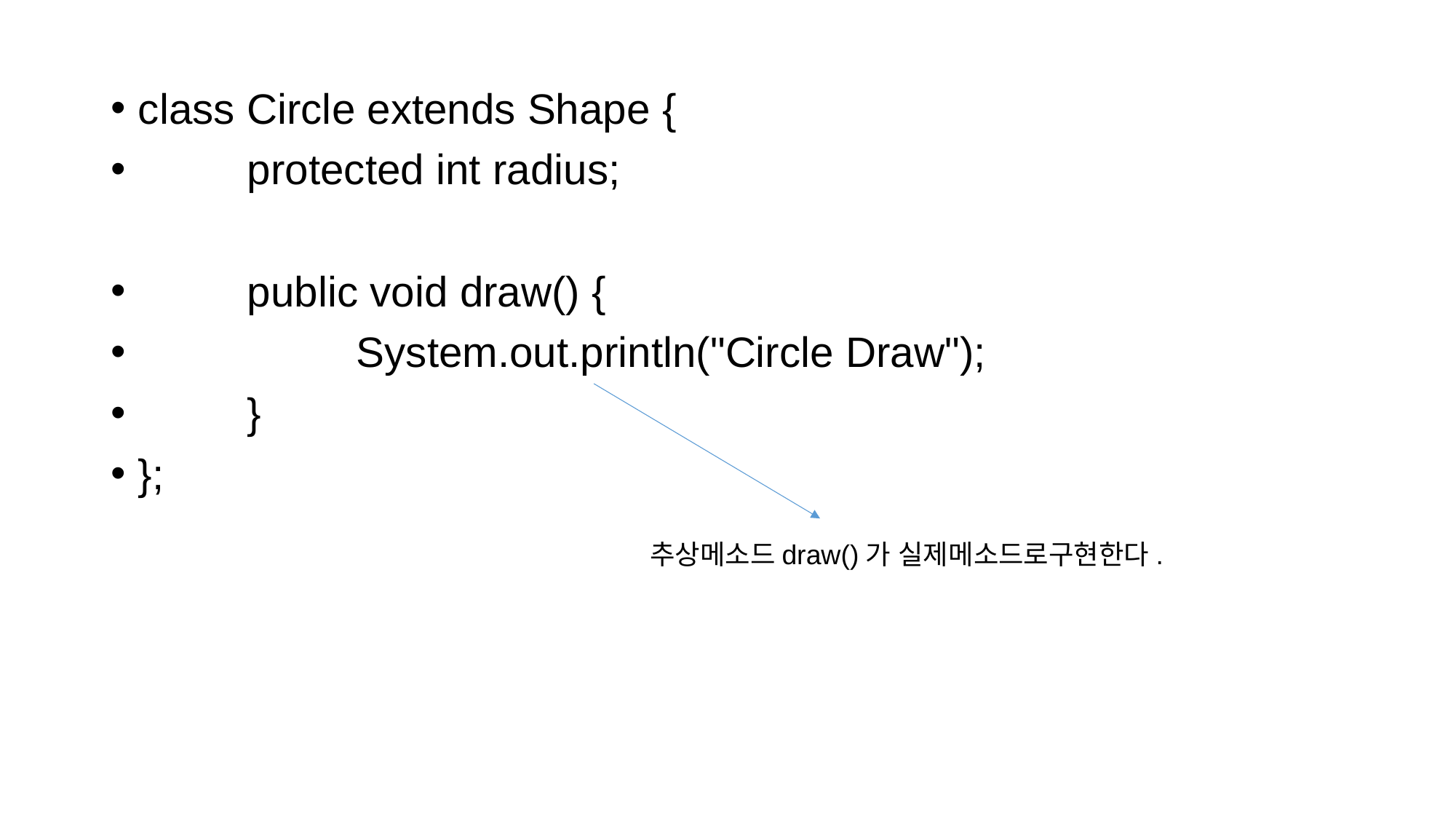

class Circle extends Shape {
	protected int radius;

	public void draw() {
		System.out.println("Circle Draw");
	}
};

추상메소드draw()가 실제메소드로구현한다.